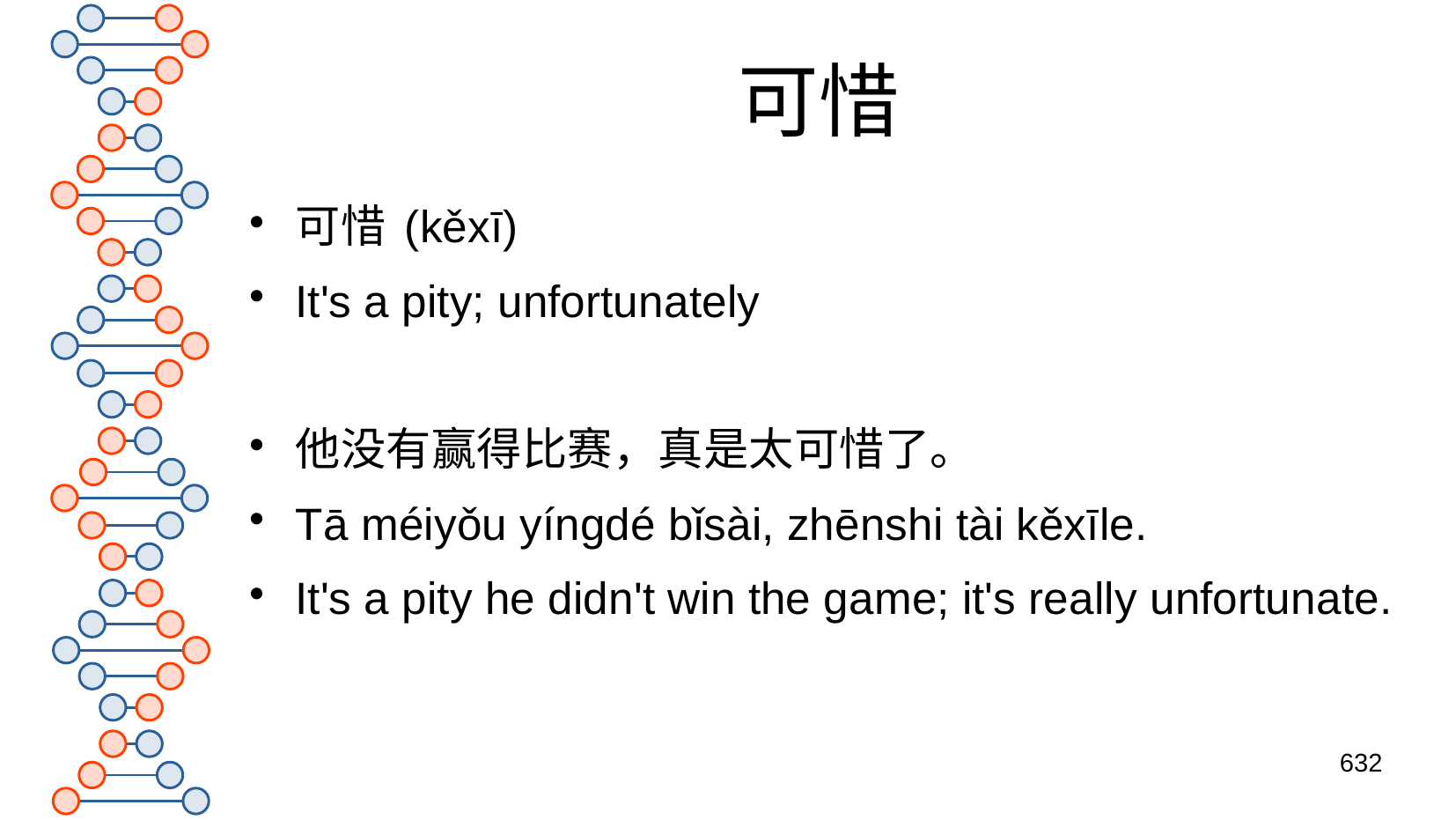

# 可惜
可惜 (kěxī)
It's a pity; unfortunately

他没有赢得比赛，真是太可惜了。
Tā méiyǒu yíngdé bǐsài, zhēnshi tài kěxīle.
It's a pity he didn't win the game; it's really unfortunate.
632